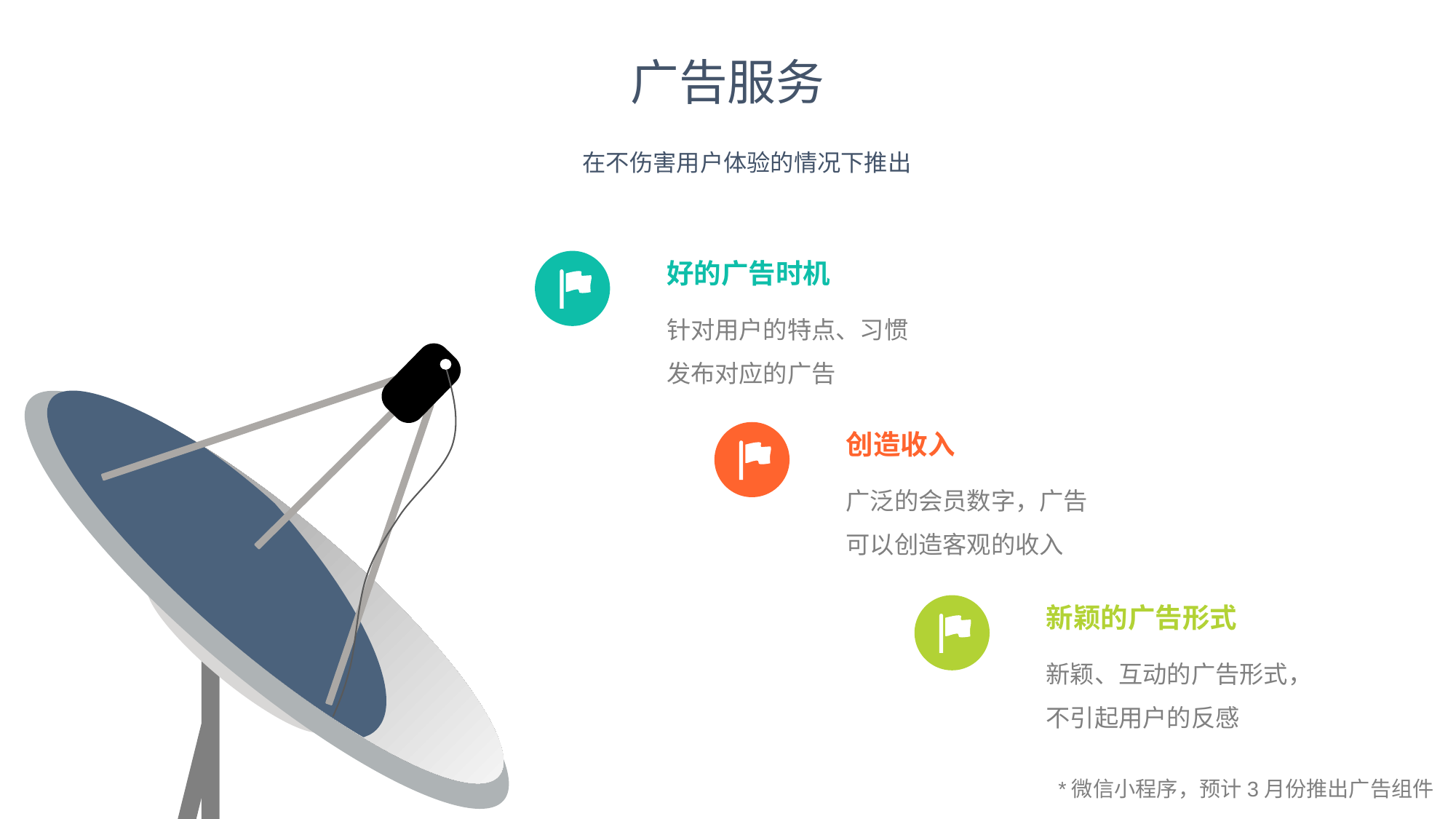

广告服务

在不伤害用户体验的情况下推出

好的广告时机
针对用户的特点、习惯发布对应的广告

创造收入
广泛的会员数字，广告可以创造客观的收入

新颖的广告形式
新颖、互动的广告形式，不引起用户的反感
*微信小程序，预计3月份推出广告组件